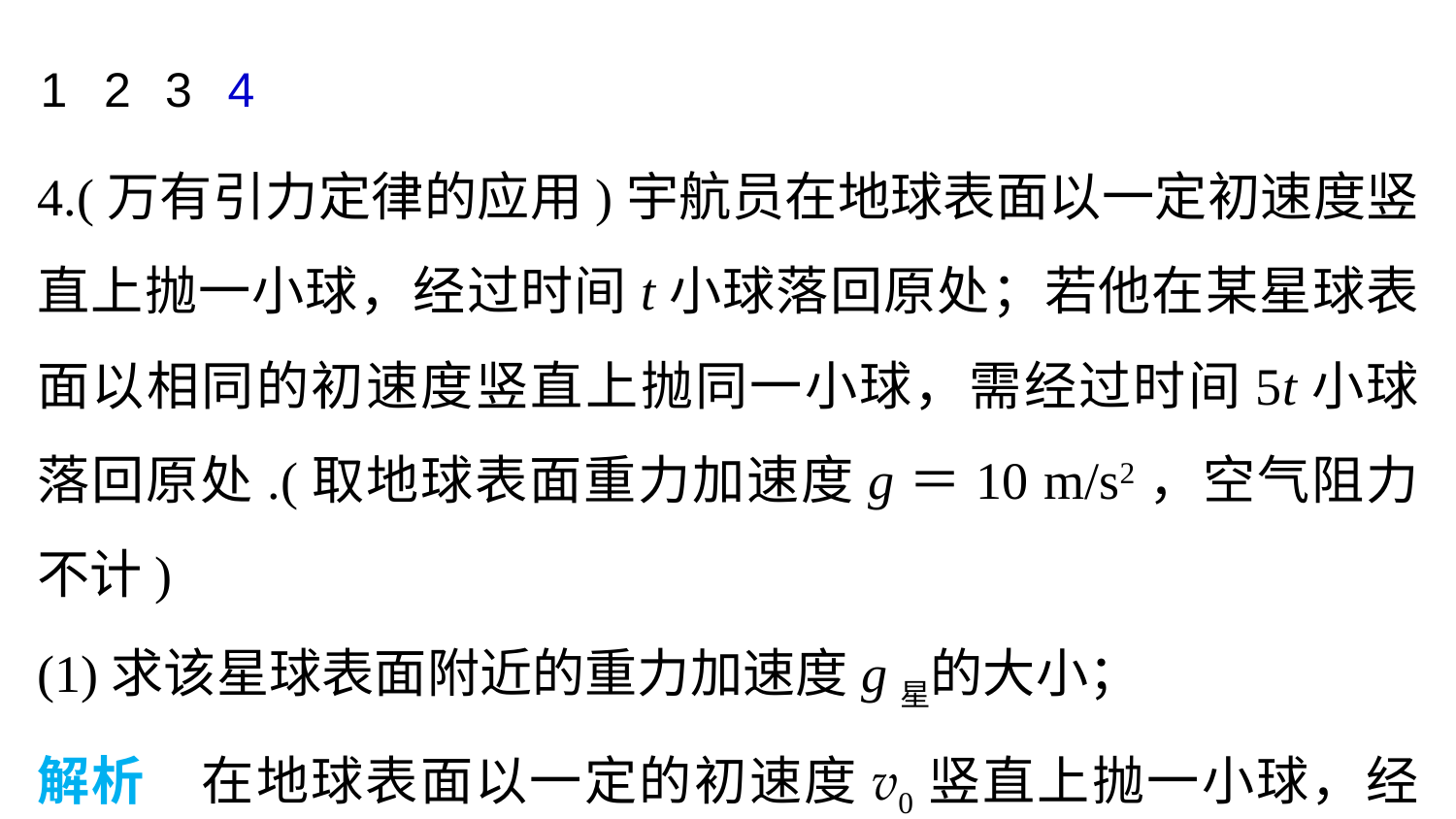

1
2
3
4
4.(万有引力定律的应用)宇航员在地球表面以一定初速度竖直上抛一小球，经过时间t小球落回原处；若他在某星球表面以相同的初速度竖直上抛同一小球，需经过时间5t小球落回原处.(取地球表面重力加速度g＝10 m/s2，空气阻力不计)
(1)求该星球表面附近的重力加速度g星的大小；
解析　在地球表面以一定的初速度v0竖直上抛一小球，经过时间t小球落回原处，